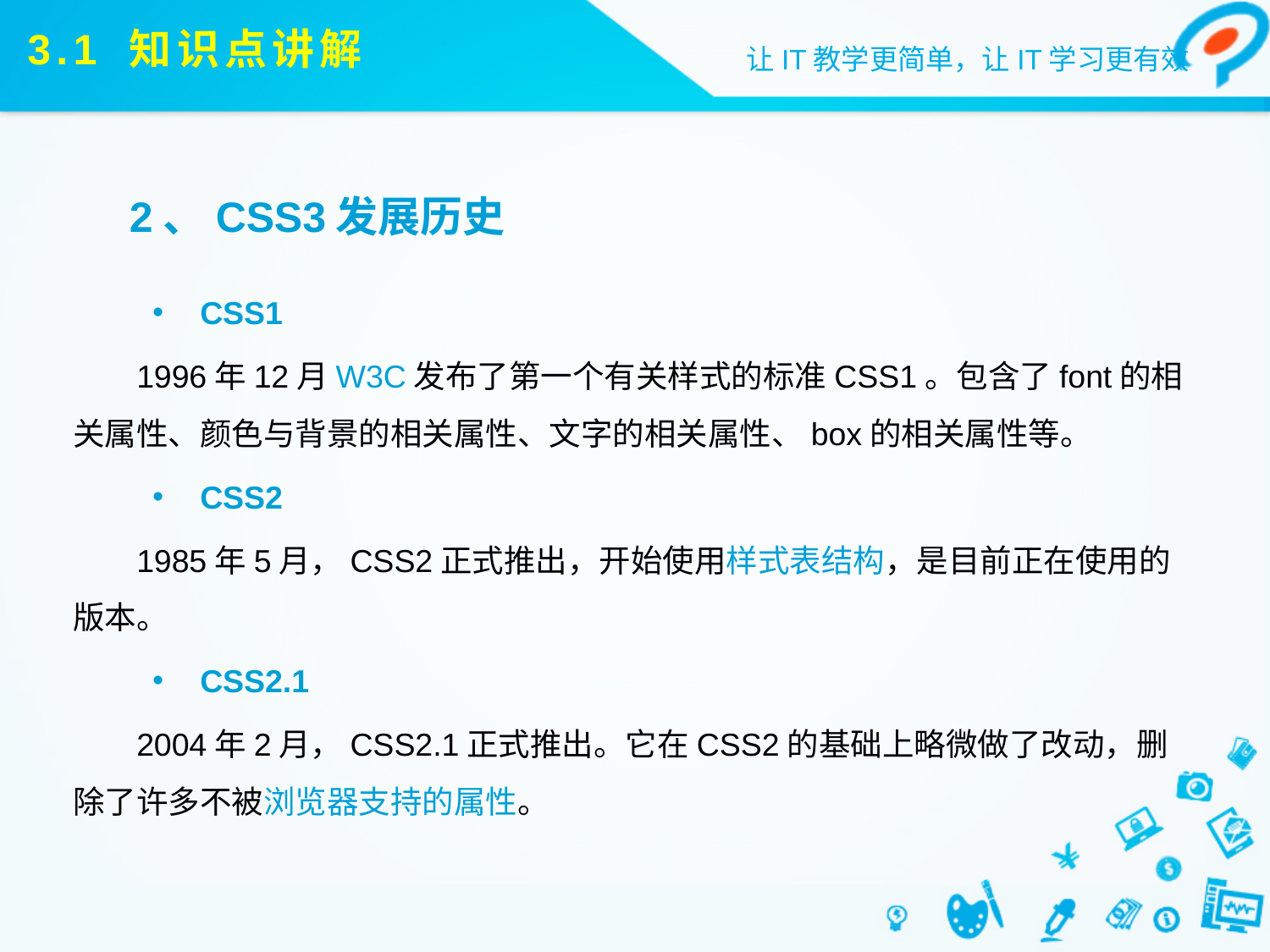

# 3.1 知识点讲解
2、CSS3发展历史
CSS1
1996年12月W3C发布了第一个有关样式的标准CSS1。包含了font的相关属性、颜色与背景的相关属性、文字的相关属性、box的相关属性等。
CSS2
1985年5月，CSS2正式推出，开始使用样式表结构，是目前正在使用的版本。
CSS2.1
2004年2月，CSS2.1正式推出。它在CSS2的基础上略微做了改动，删除了许多不被浏览器支持的属性。